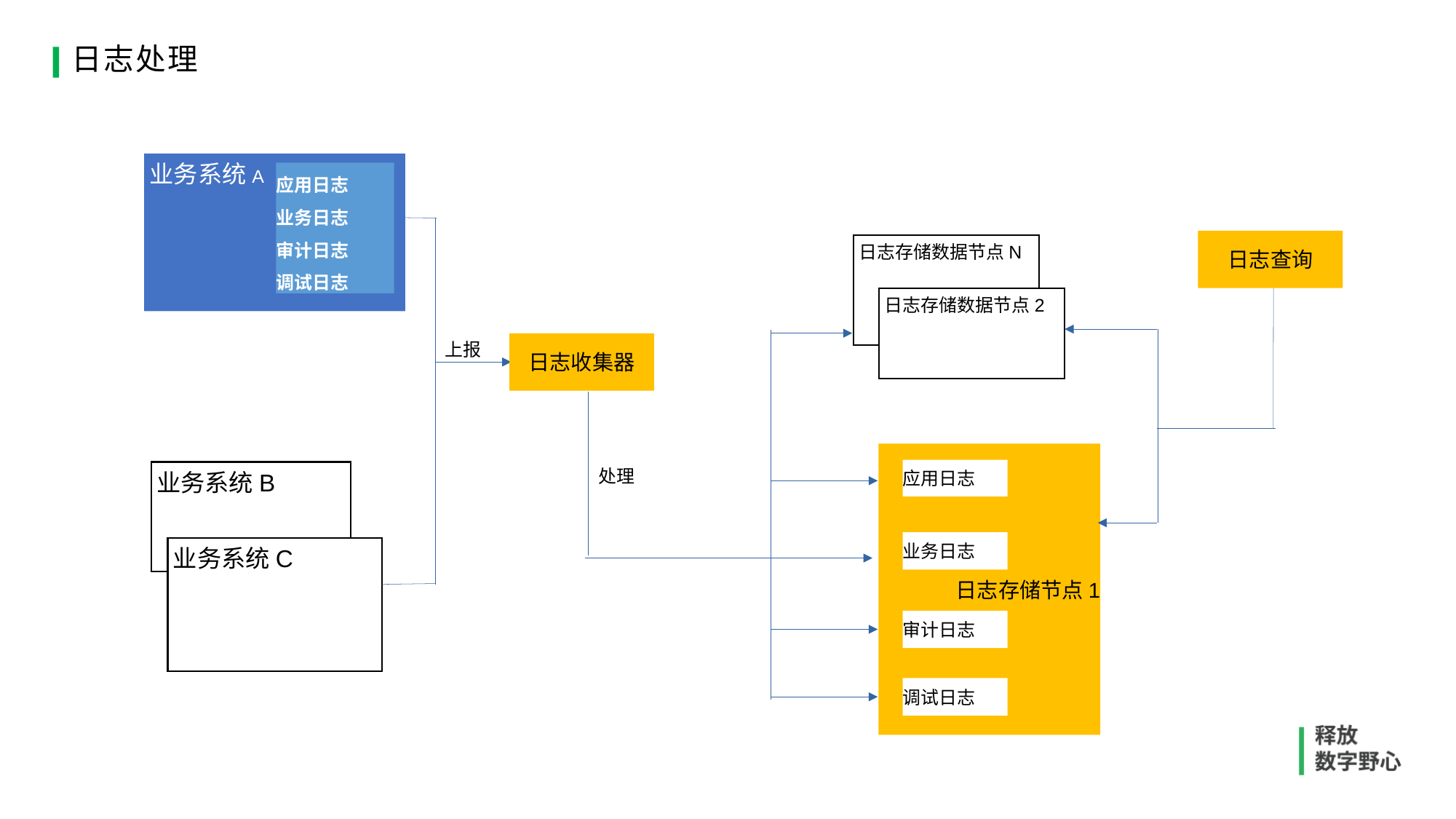

# 日志处理

业务系统A
应用日志
业务日志
审计日志
调试日志

日志查询

日志存储数据节点N

日志存储数据节点2

上报

日志收集器

日志存储节点1
处理

应用日志

业务系统B

业务日志

业务系统C

审计日志

调试日志